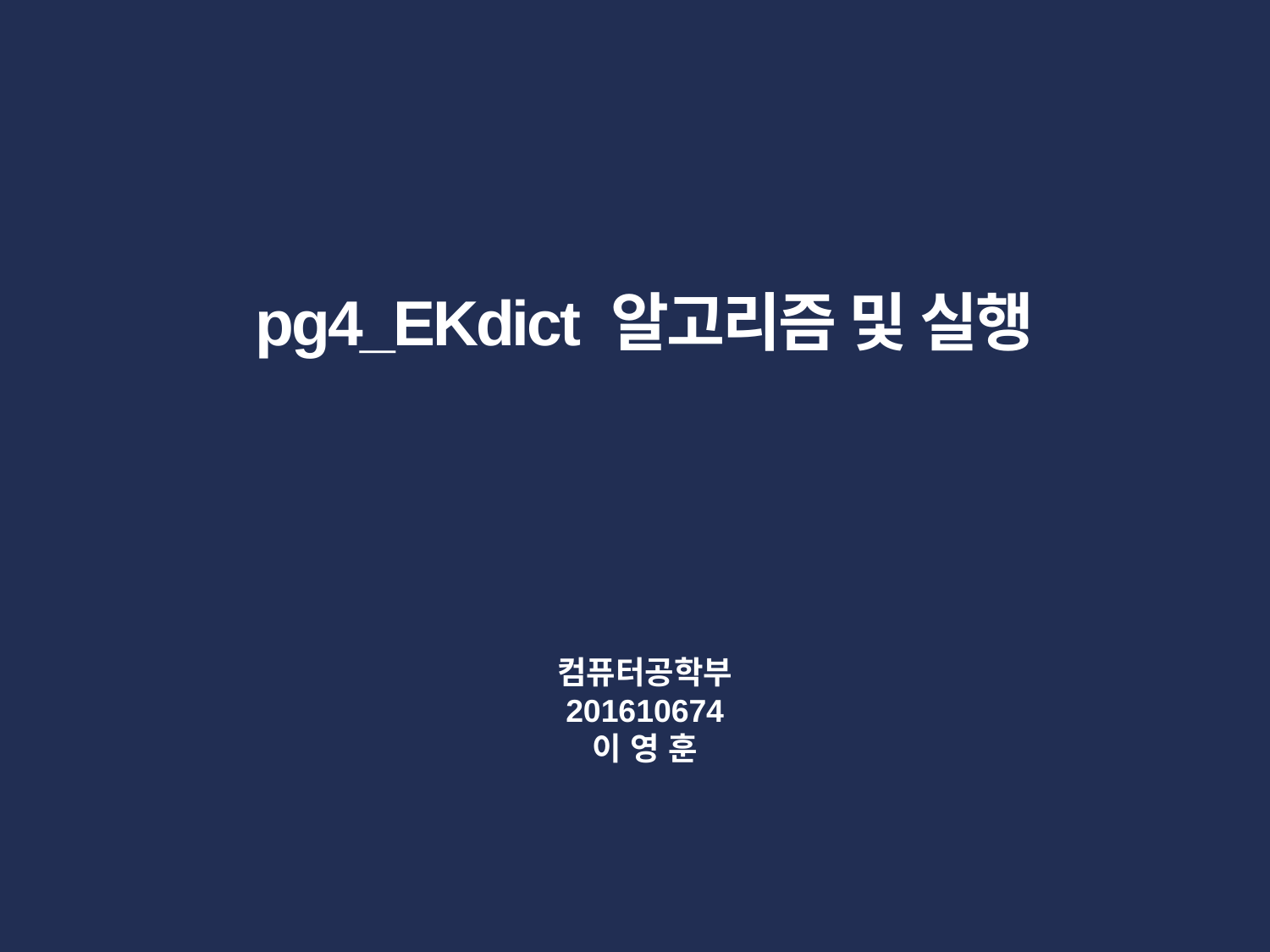

pg4_EKdict 알고리즘 및 실행
컴퓨터공학부
201610674
이 영 훈